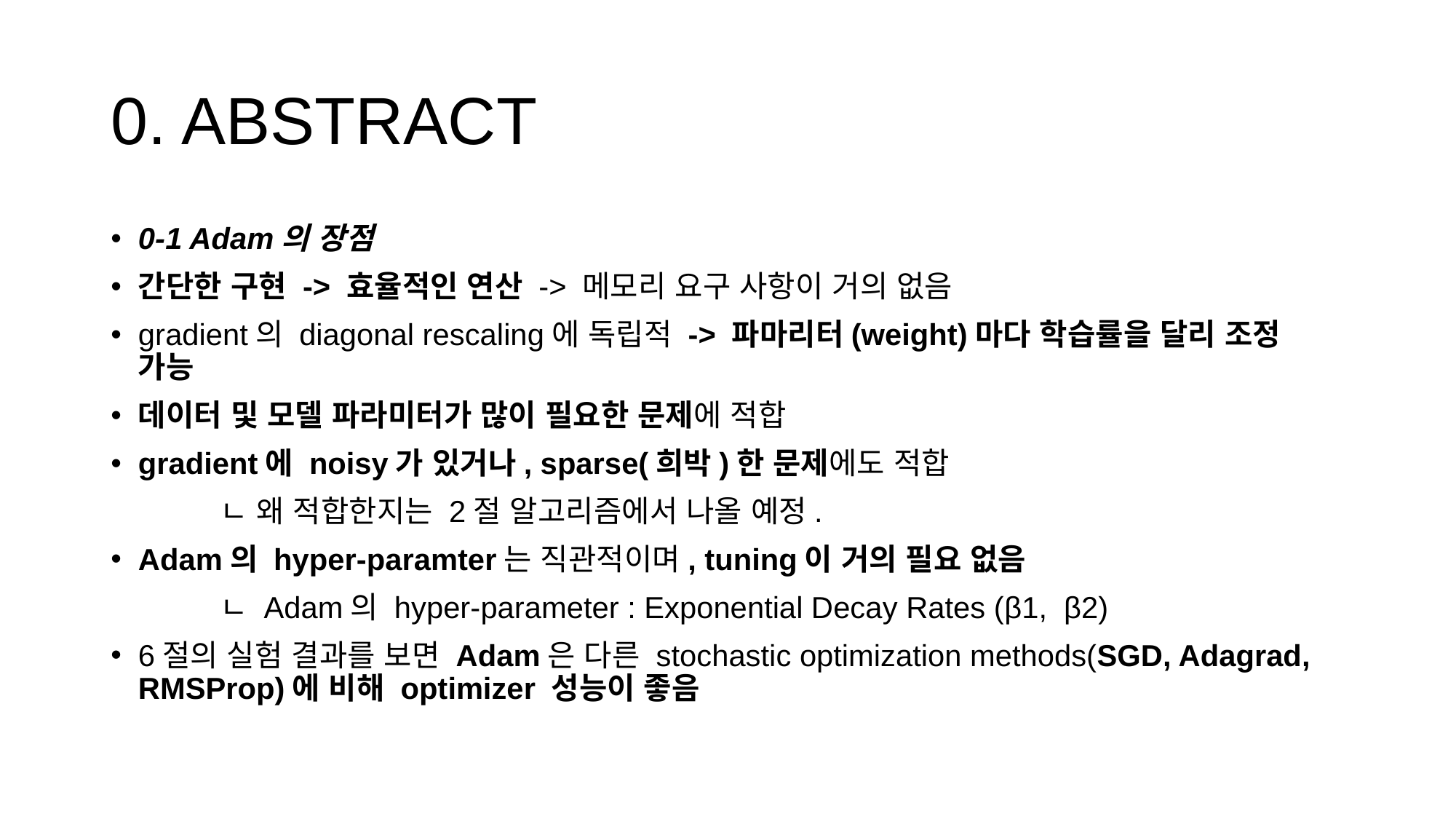

# 0. ABSTRACT
0-1 Adam의 장점
간단한 구현 -> 효율적인 연산 -> 메모리 요구 사항이 거의 없음
gradient의 diagonal rescaling에 독립적 -> 파마리터(weight)마다 학습률을 달리 조정 가능
데이터 및 모델 파라미터가 많이 필요한 문제에 적합
gradient에 noisy가 있거나, sparse(희박)한 문제에도 적합
 	ㄴ 왜 적합한지는 2절 알고리즘에서 나올 예정.
Adam의 hyper-paramter는 직관적이며, tuning이 거의 필요 없음
   	ㄴ Adam의 hyper-parameter : Exponential Decay Rates (β1,  β2)
6절의 실험 결과를 보면 Adam은 다른 stochastic optimization methods(SGD, Adagrad, RMSProp)에 비해 optimizer 성능이 좋음